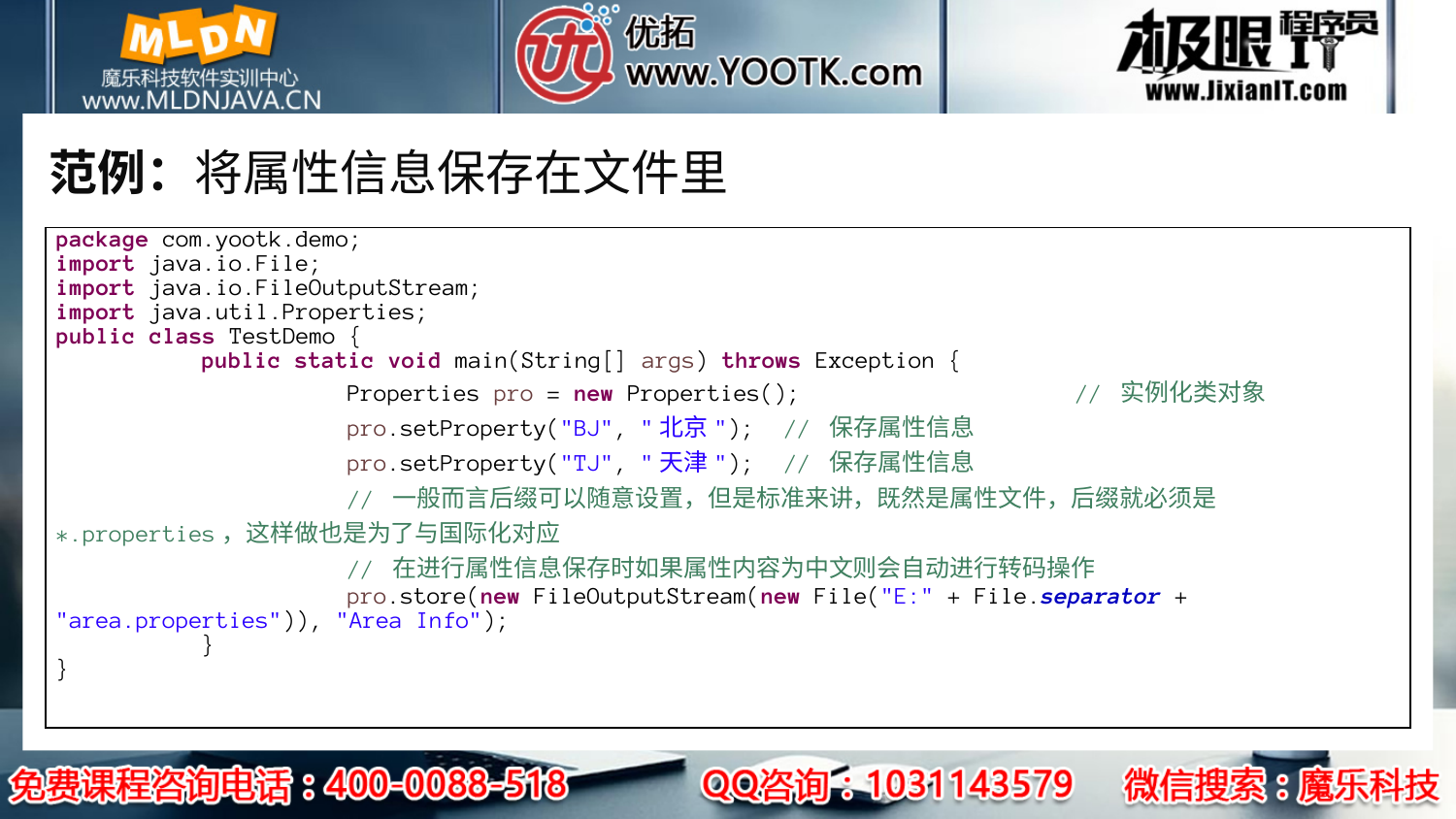

# 范例：将属性信息保存在文件里
| package com.yootk.demo; import java.io.File; import java.io.FileOutputStream; import java.util.Properties; public class TestDemo { public static void main(String[] args) throws Exception { Properties pro = new Properties(); // 实例化类对象 pro.setProperty("BJ", "北京"); // 保存属性信息 pro.setProperty("TJ", "天津"); // 保存属性信息 // 一般而言后缀可以随意设置，但是标准来讲，既然是属性文件，后缀就必须是\*.properties，这样做也是为了与国际化对应 // 在进行属性信息保存时如果属性内容为中文则会自动进行转码操作 pro.store(new FileOutputStream(new File("E:" + File.separator + "area.properties")), "Area Info"); } } |
| --- |